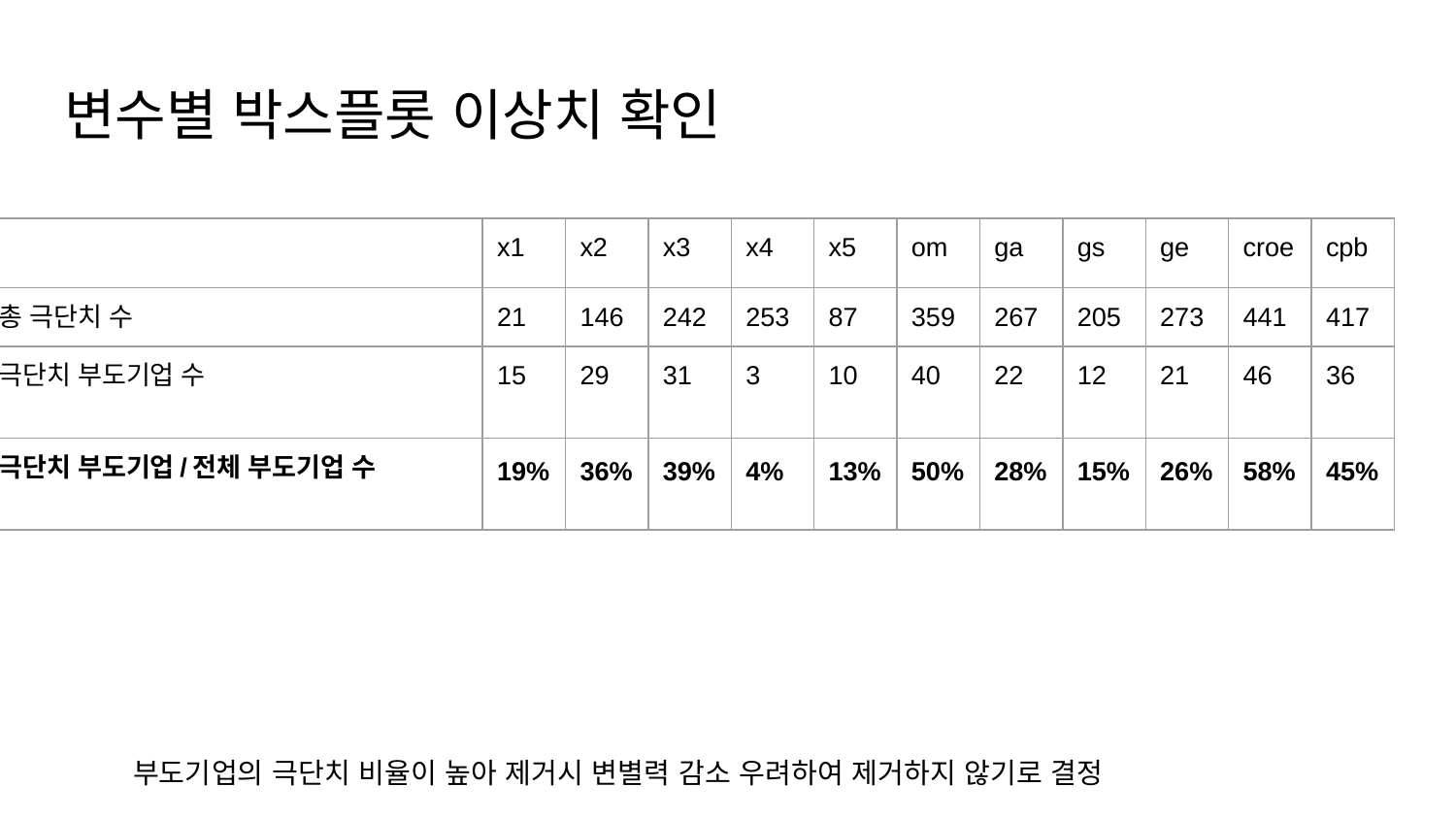

# 변수별 박스플롯 이상치 확인
|  | x1 | x2 | x3 | x4 | x5 | om | ga | gs | ge | croe | cpb |
| --- | --- | --- | --- | --- | --- | --- | --- | --- | --- | --- | --- |
| 총 극단치 수 | 21 | 146 | 242 | 253 | 87 | 359 | 267 | 205 | 273 | 441 | 417 |
| 극단치 부도기업 수 | 15 | 29 | 31 | 3 | 10 | 40 | 22 | 12 | 21 | 46 | 36 |
| 극단치 부도기업/전체 부도기업 수 | 19% | 36% | 39% | 4% | 13% | 50% | 28% | 15% | 26% | 58% | 45% |
          부도기업의 극단치 비율이 높아 제거시 변별력 감소 우려하여 제거하지 않기로 결정